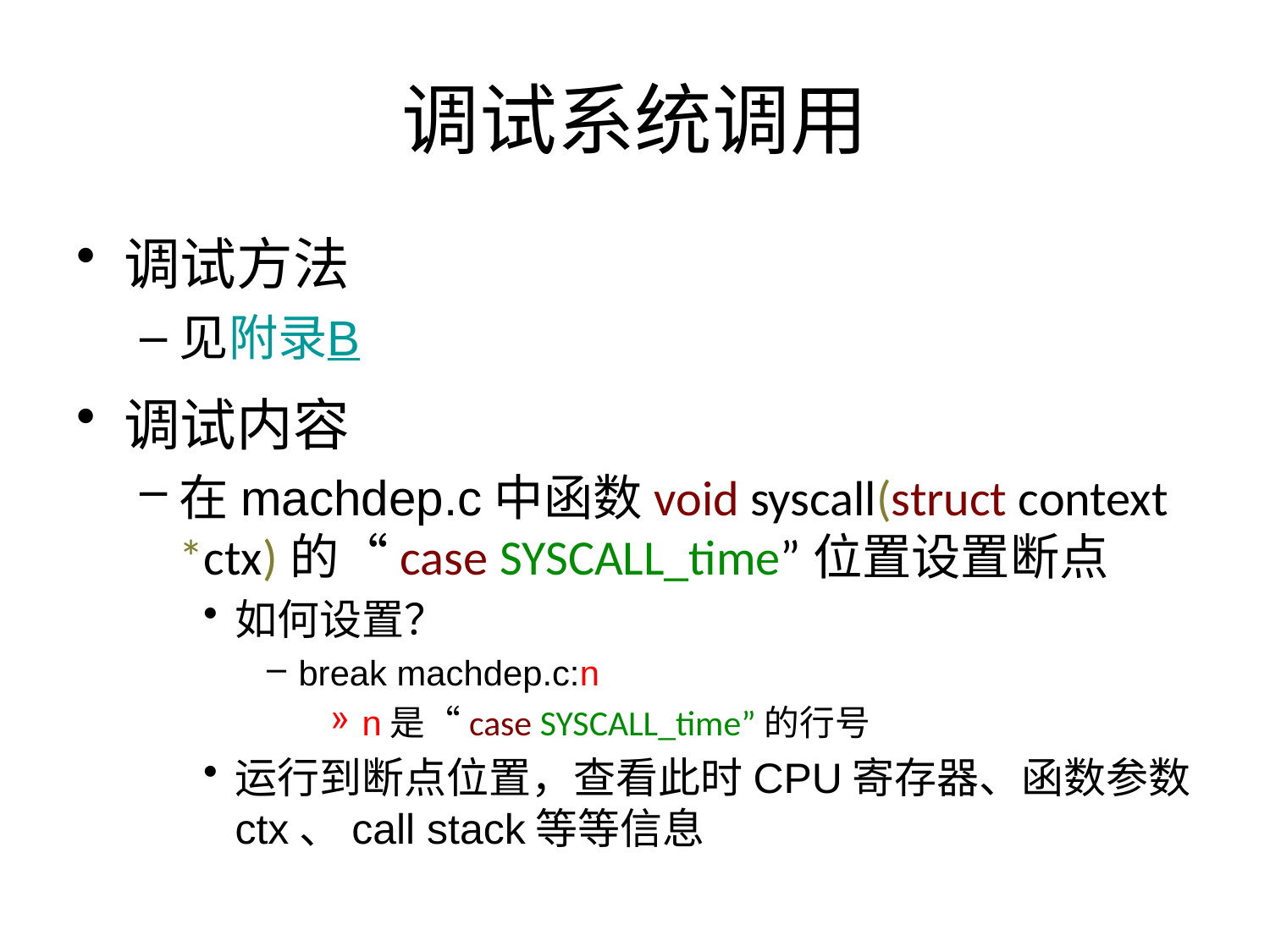

# 调试系统调用
调试方法
见附录B
调试内容
在machdep.c中函数void syscall(struct context *ctx)的“case SYSCALL_time”位置设置断点
如何设置？
break machdep.c:n
n是“case SYSCALL_time”的行号
运行到断点位置，查看此时CPU寄存器、函数参数ctx、call stack等等信息